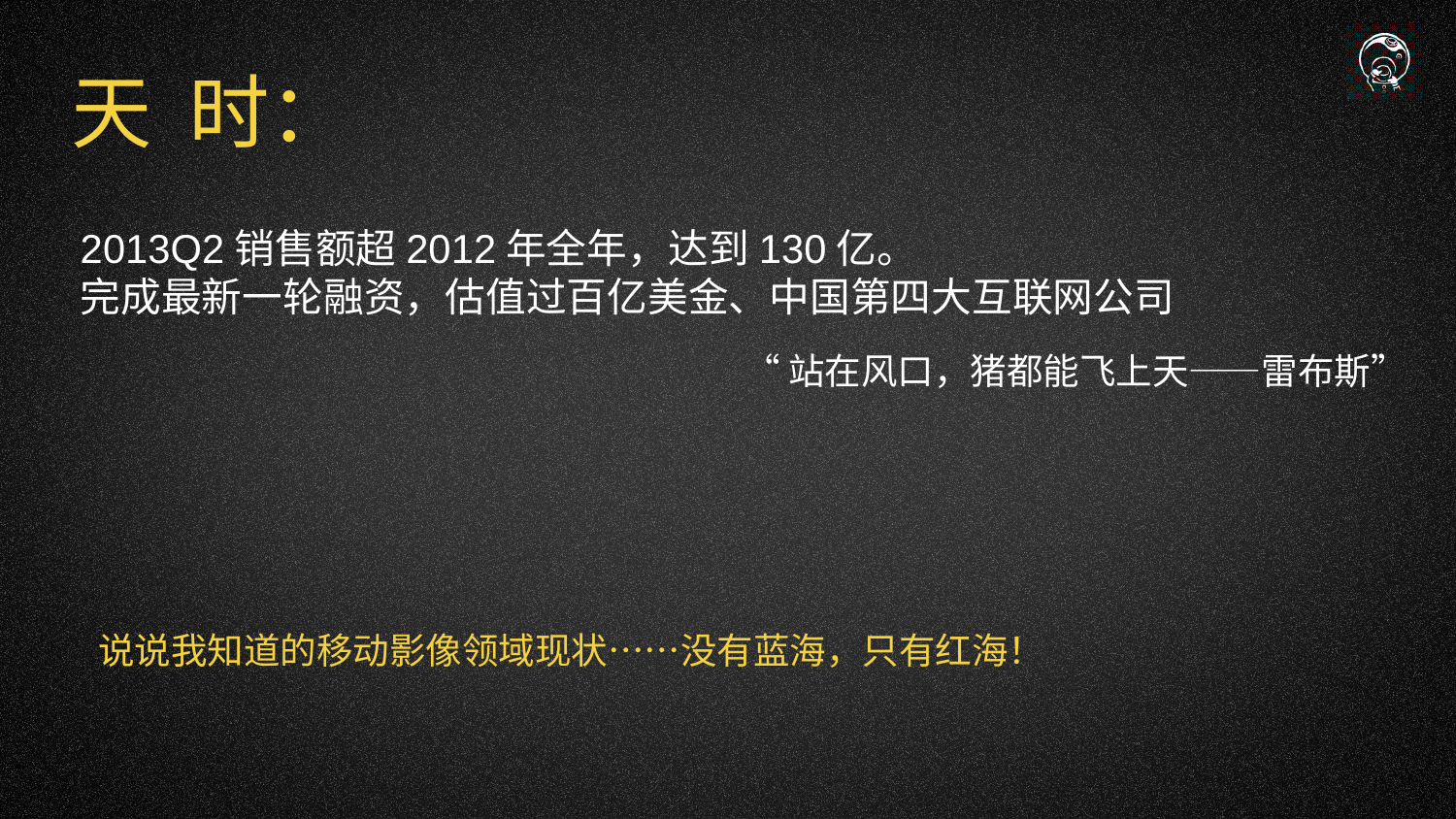

天  时：
2013Q2销售额超2012年全年，达到130亿。
完成最新一轮融资，估值过百亿美金、中国第四大互联网公司
“站在风口，猪都能飞上天——雷布斯”
说说我知道的移动影像领域现状……没有蓝海，只有红海！